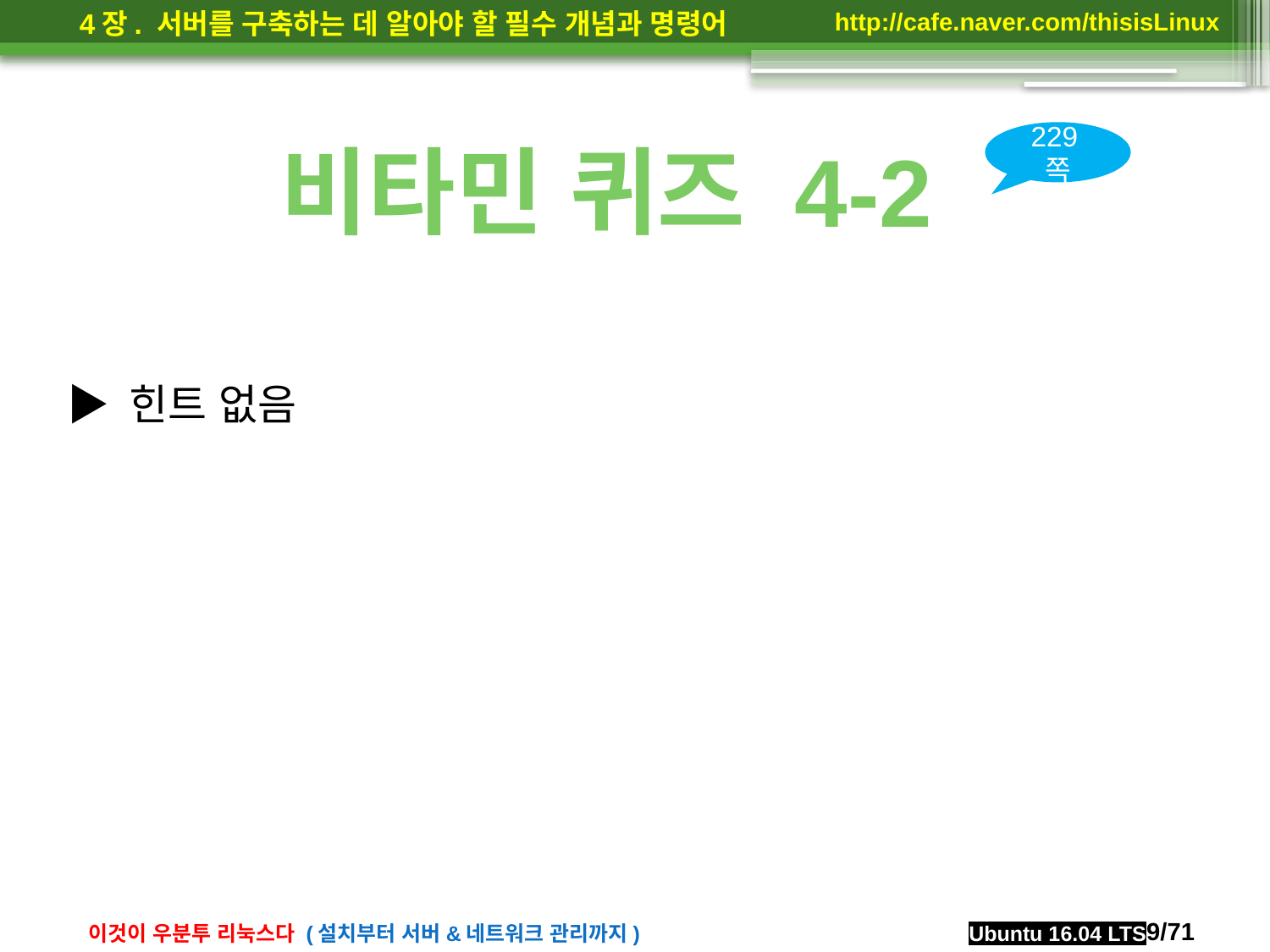

229쪽
비타민 퀴즈 4-2
▶ 힌트 없음